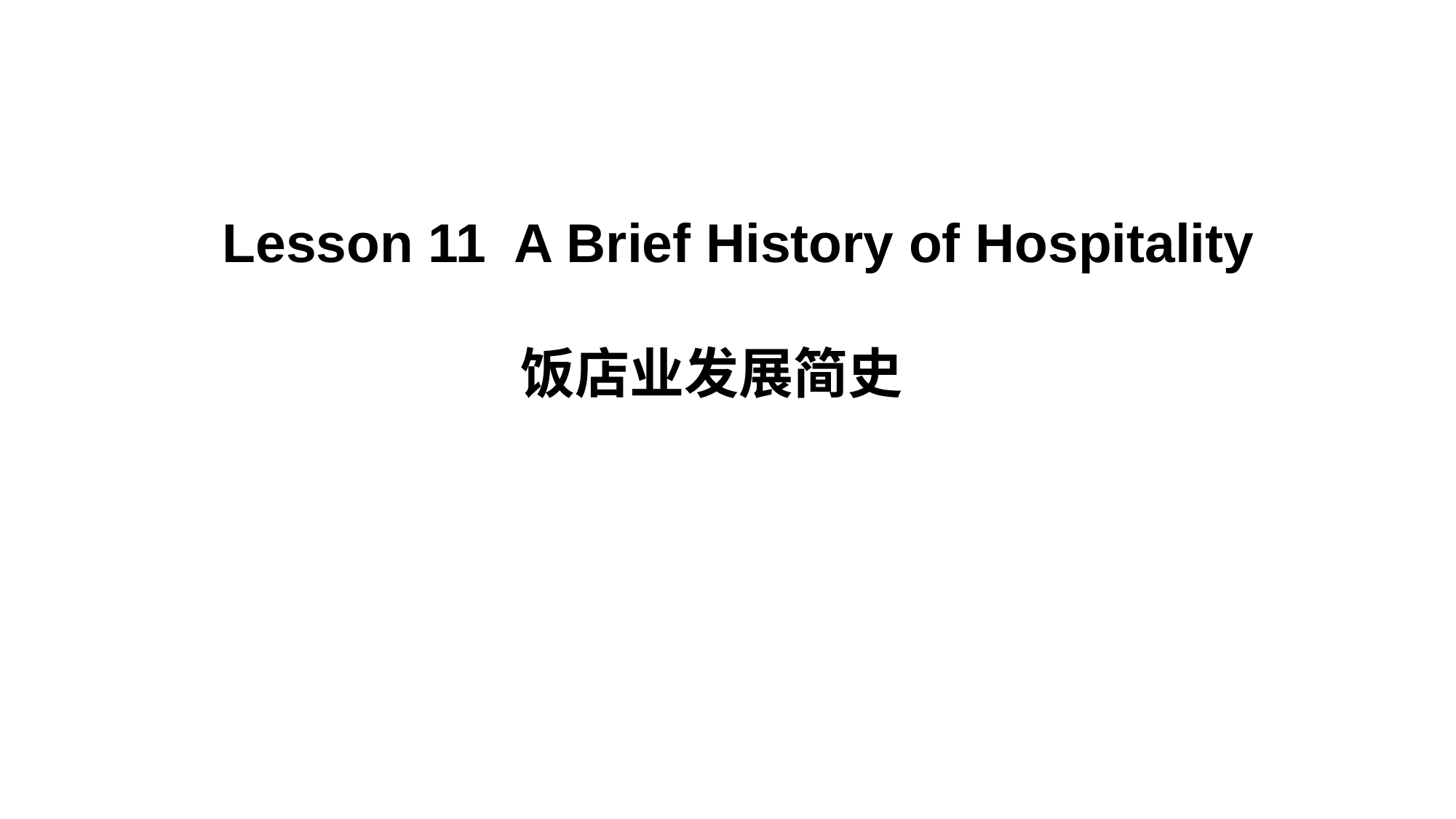

Lesson 11  A Brief History of Hospitality

饭店业发展简史